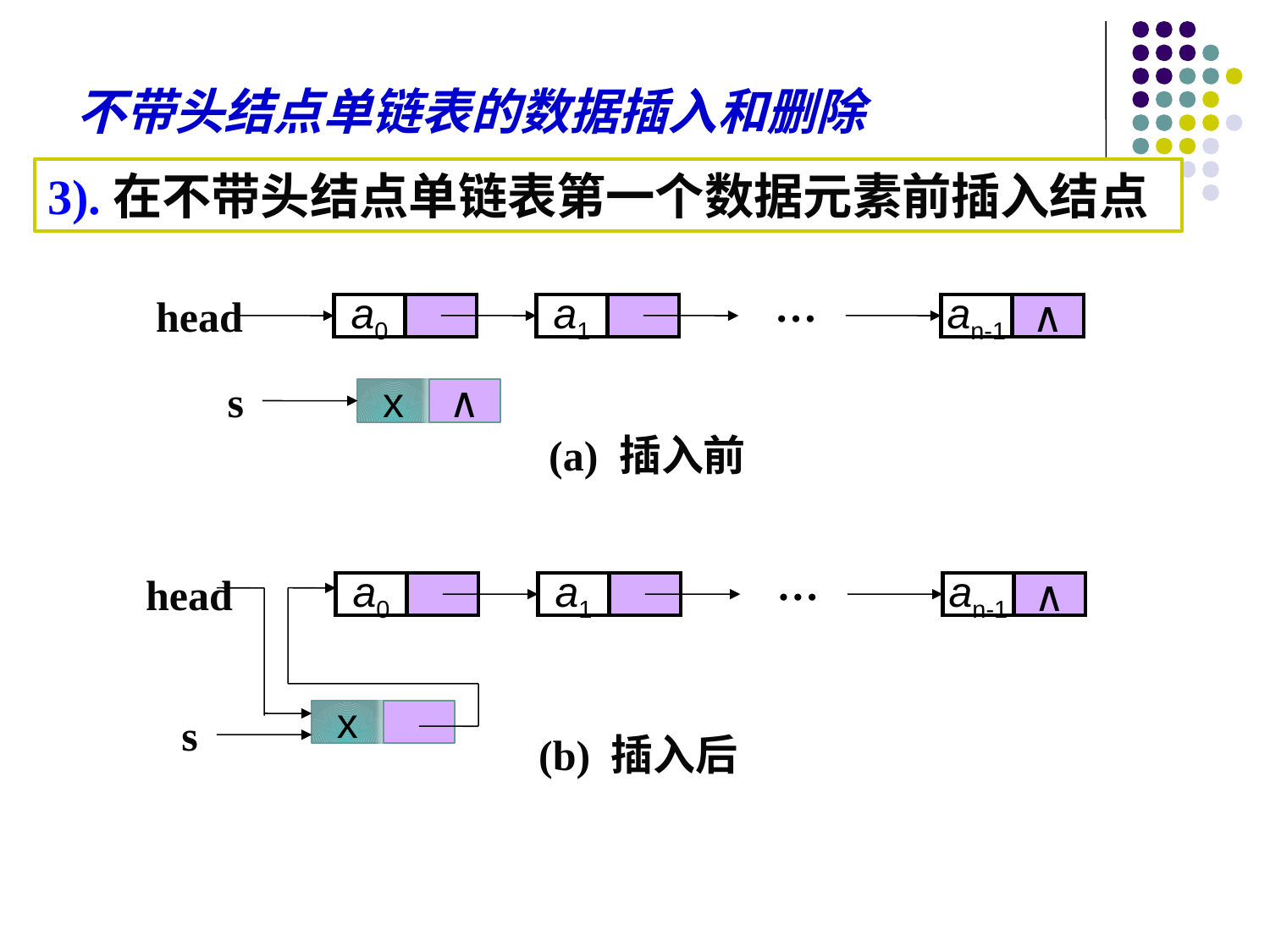

# 不带头结点单链表的数据插入和删除
3).在不带头结点单链表第一个数据元素前插入结点
…
head
a0

a1

an-1
∧

s
x
∧

(a) 插入前
…
head
a0

a1

an-1
∧

x

s

(b) 插入后